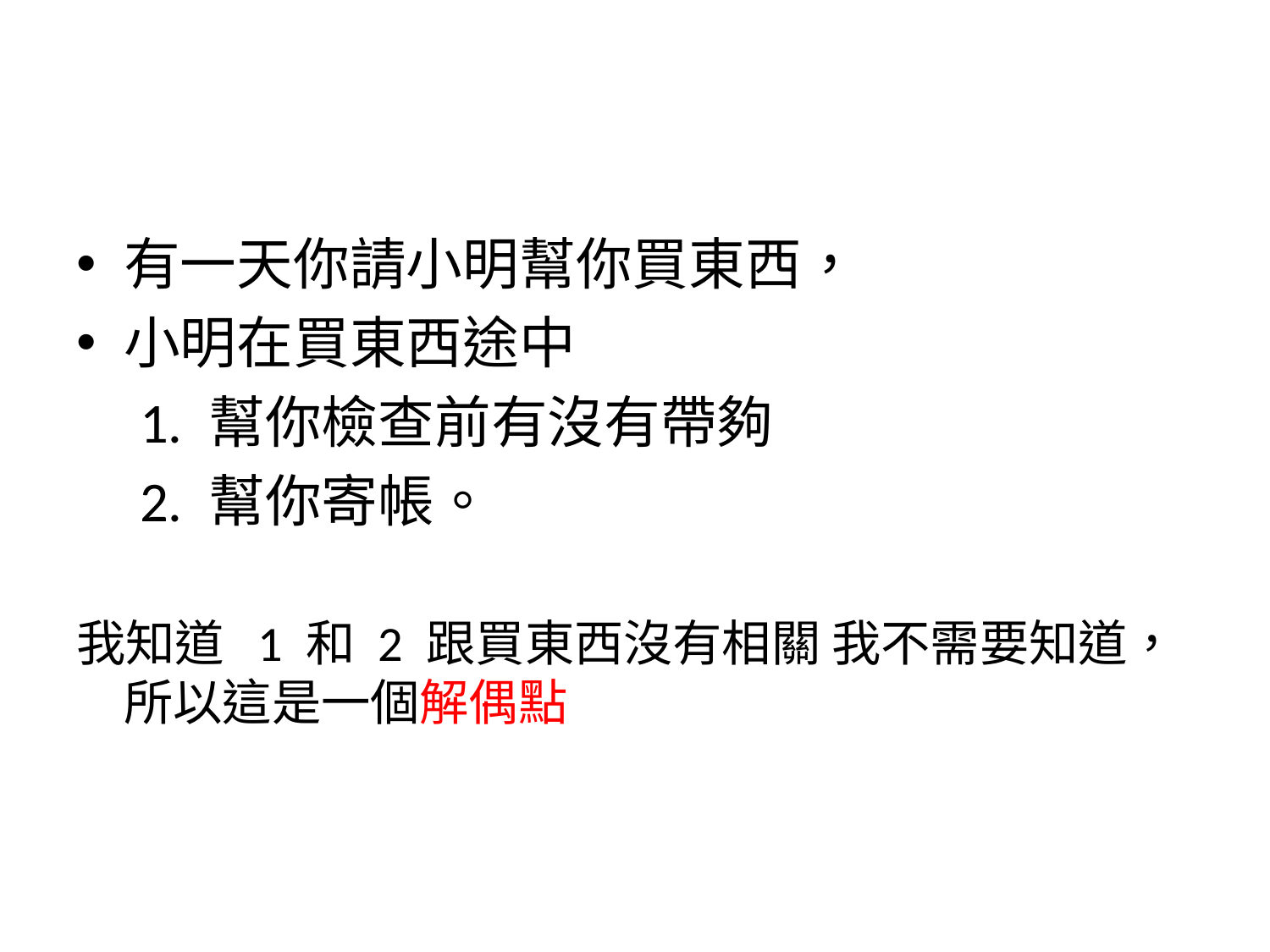

#
有一天你請小明幫你買東西，
小明在買東西途中
     1. 幫你檢查前有沒有帶夠
     2. 幫你寄帳。

我知道  1 和 2 跟買東西沒有相關 我不需要知道，所以這是一個解偶點